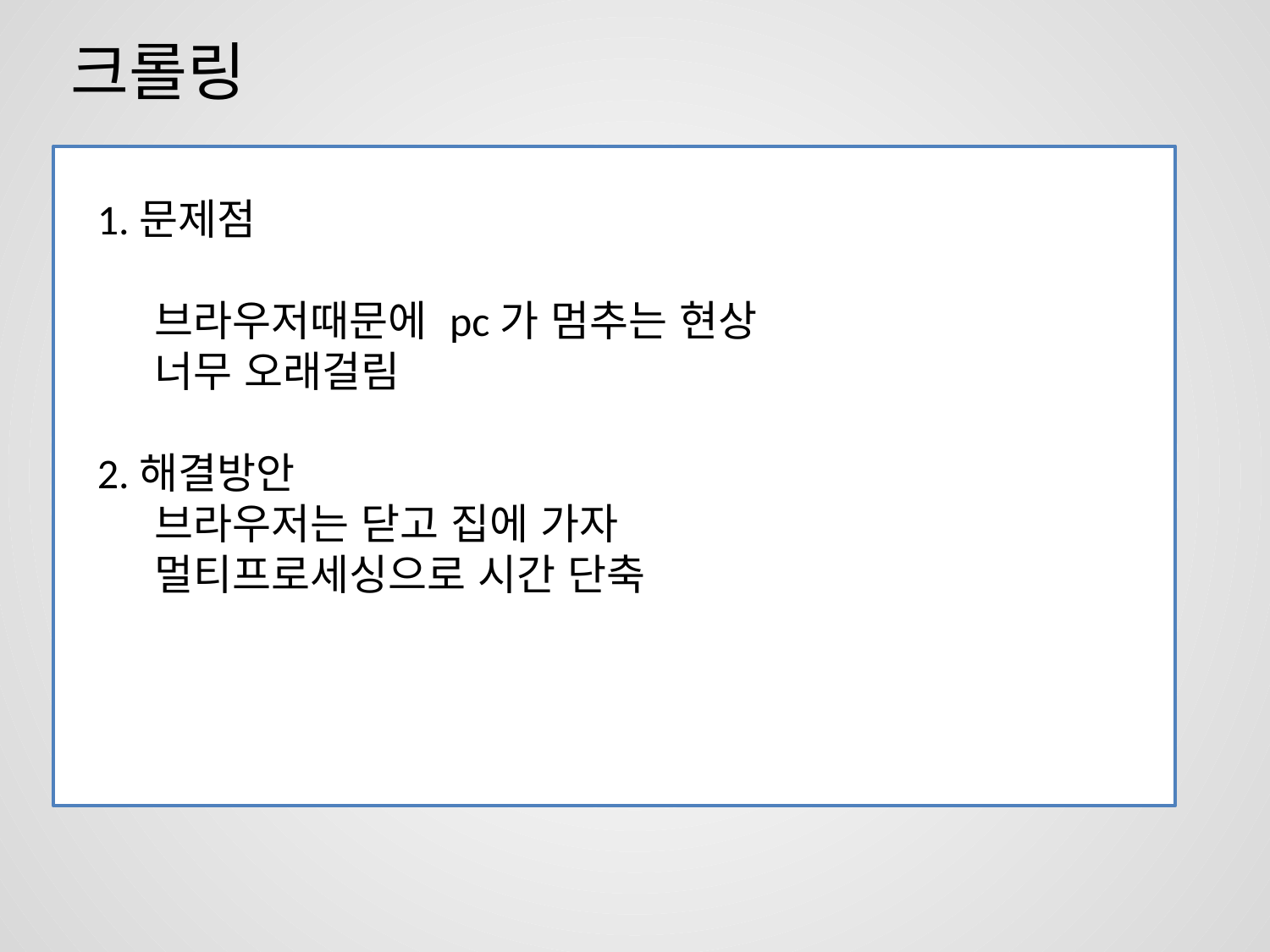

# 크롤링

1.문제점

    브라우저때문에 pc가 멈추는 현상
    너무 오래걸림

2.해결방안
    브라우저는 닫고 집에 가자
    멀티프로세싱으로 시간 단축